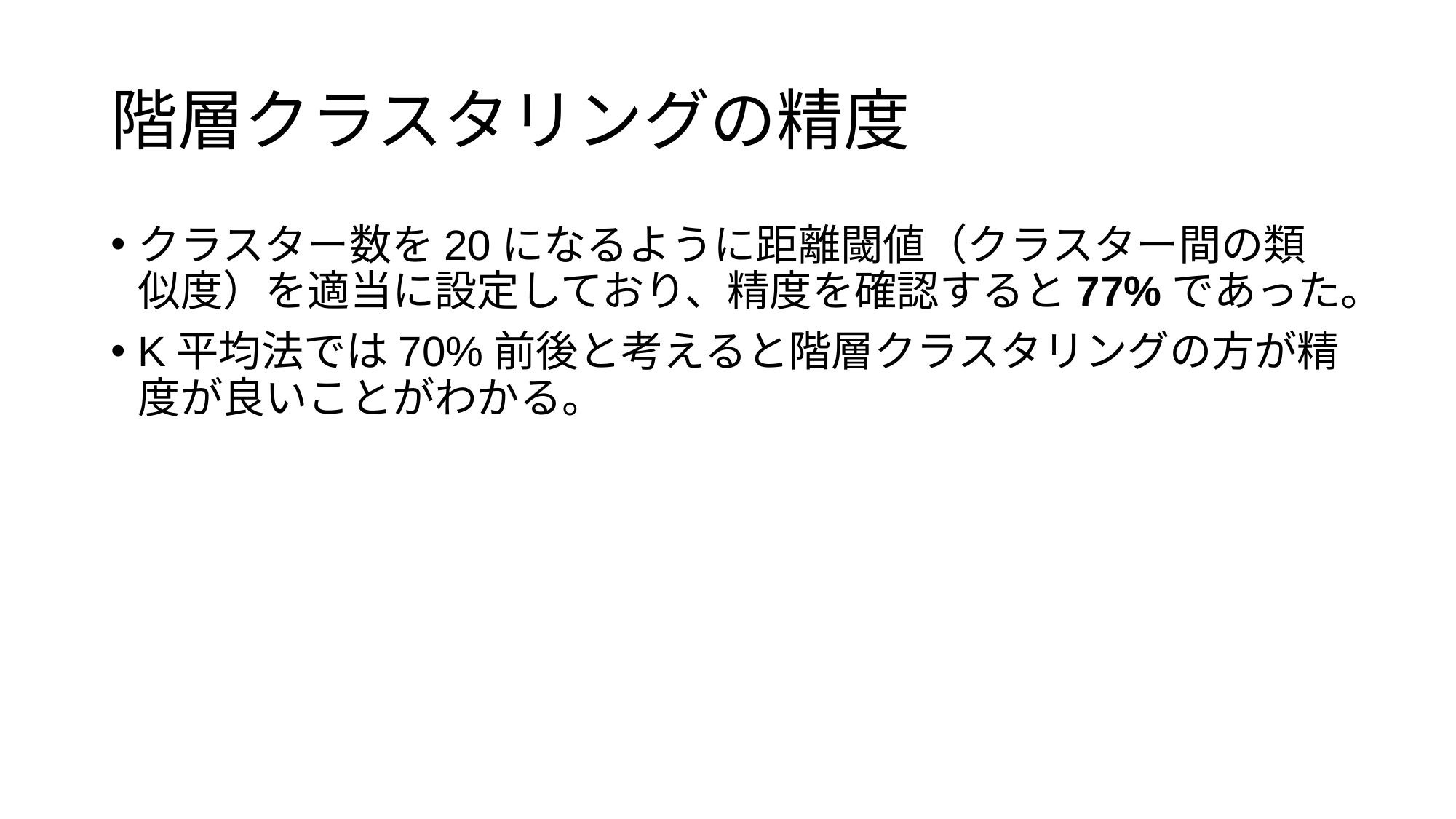

# 階層クラスタリングの精度
クラスター数を20になるように距離閾値（クラスター間の類似度）を適当に設定しており、精度を確認すると77%であった。
K平均法では70%前後と考えると階層クラスタリングの方が精度が良いことがわかる。